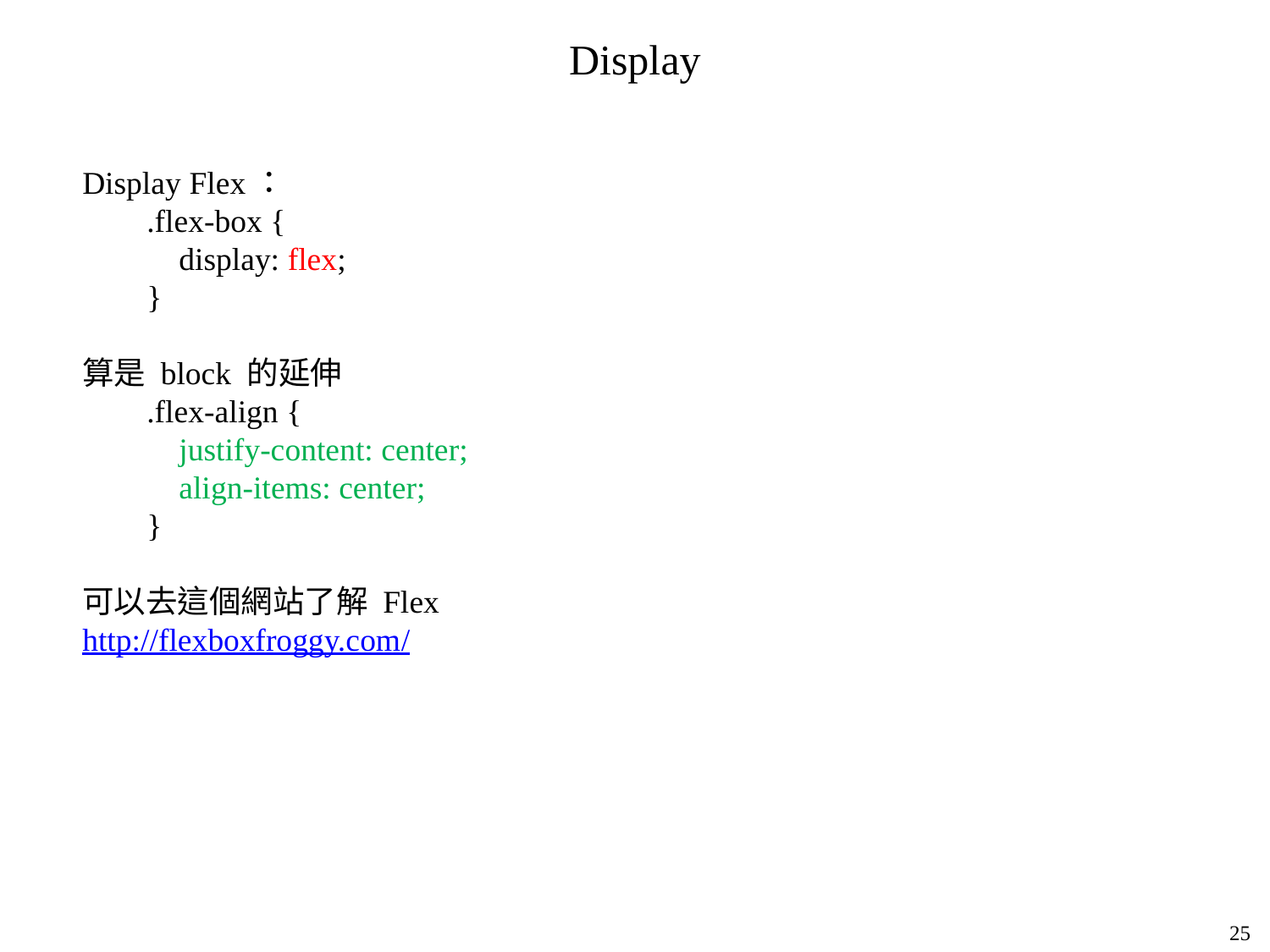

Display
Display Flex：
        .flex-box {
            display: flex;
        }

算是 block 的延伸
        .flex-align {
            justify-content: center;
            align-items: center;
        }

可以去這個網站了解 Flex
http://flexboxfroggy.com/

25